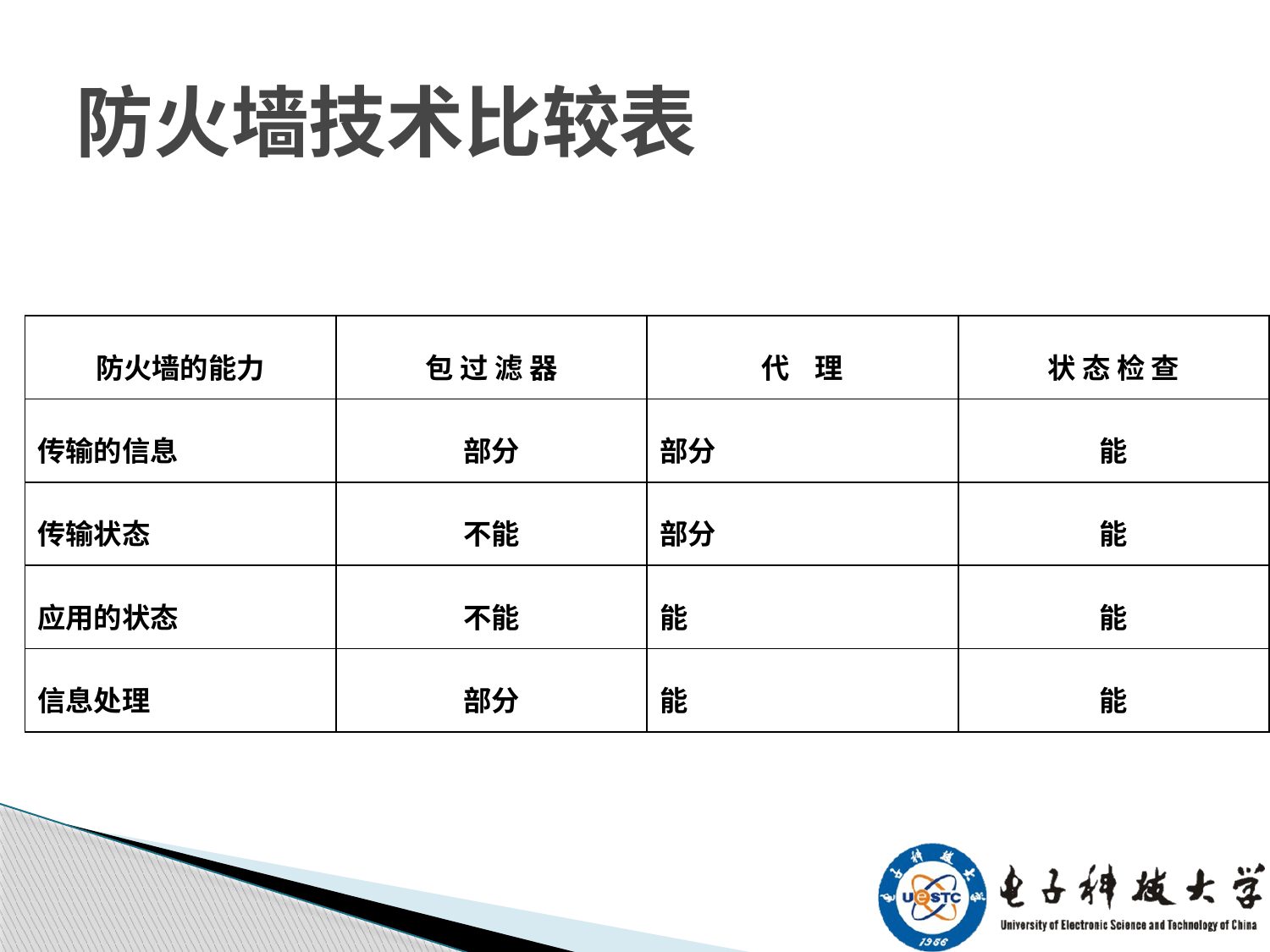

# 防火墙技术比较表
| 防火墙的能力 | 包 过 滤 器 | 代 理 | 状 态 检 查 |
| --- | --- | --- | --- |
| 传输的信息 | 部分 | 部分 | 能 |
| 传输状态 | 不能 | 部分 | 能 |
| 应用的状态 | 不能 | 能 | 能 |
| 信息处理 | 部分 | 能 | 能 |